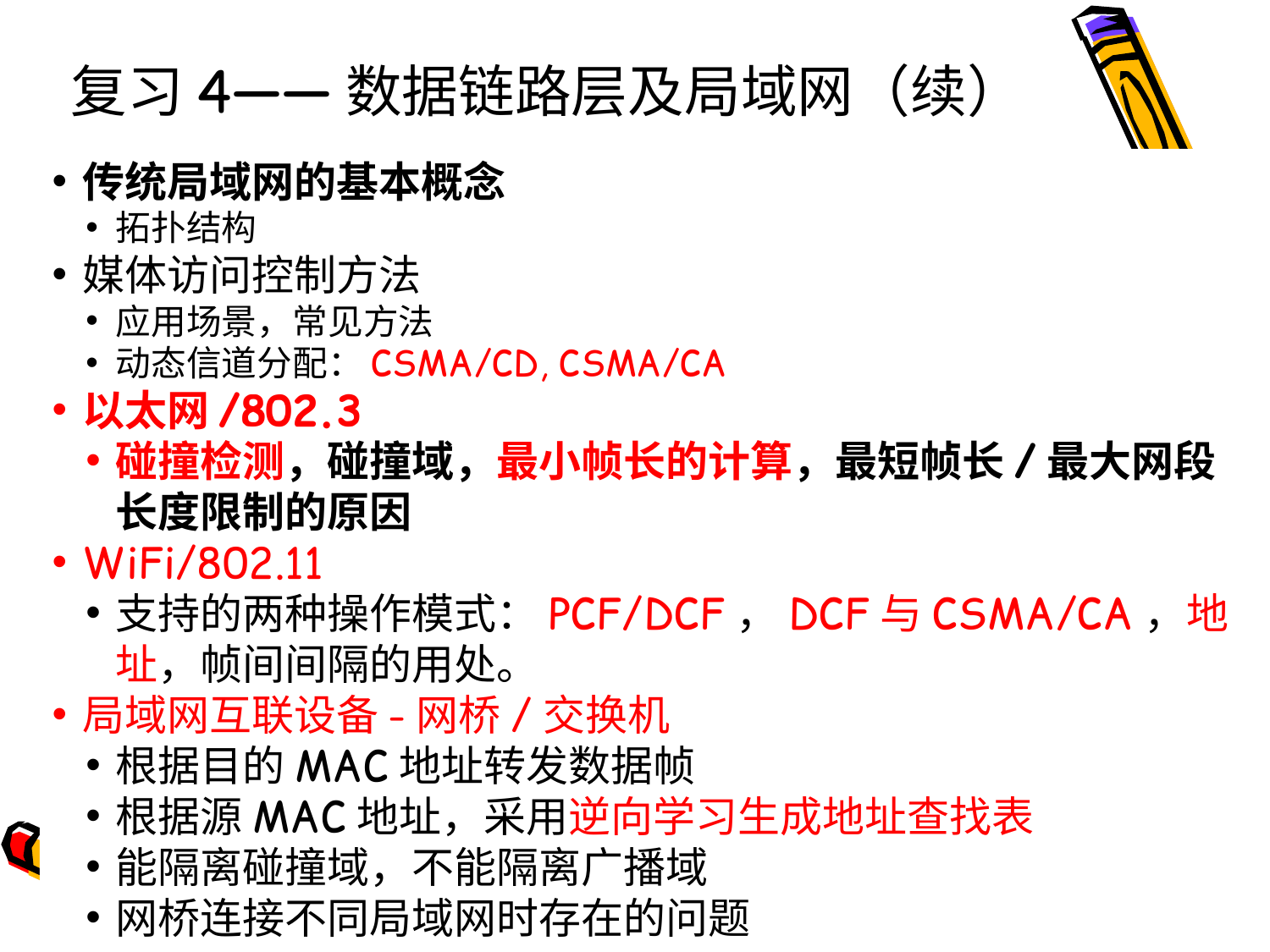

# 复习4——数据链路层及局域网（续）
传统局域网的基本概念
拓扑结构
媒体访问控制方法
应用场景，常见方法
动态信道分配：CSMA/CD, CSMA/CA
以太网/802.3
碰撞检测，碰撞域，最小帧长的计算，最短帧长/最大网段长度限制的原因
WiFi/802.11
支持的两种操作模式：PCF/DCF，DCF与CSMA/CA，地址，帧间间隔的用处。
局域网互联设备-网桥/交换机
根据目的MAC地址转发数据帧
根据源MAC地址，采用逆向学习生成地址查找表
能隔离碰撞域，不能隔离广播域
网桥连接不同局域网时存在的问题